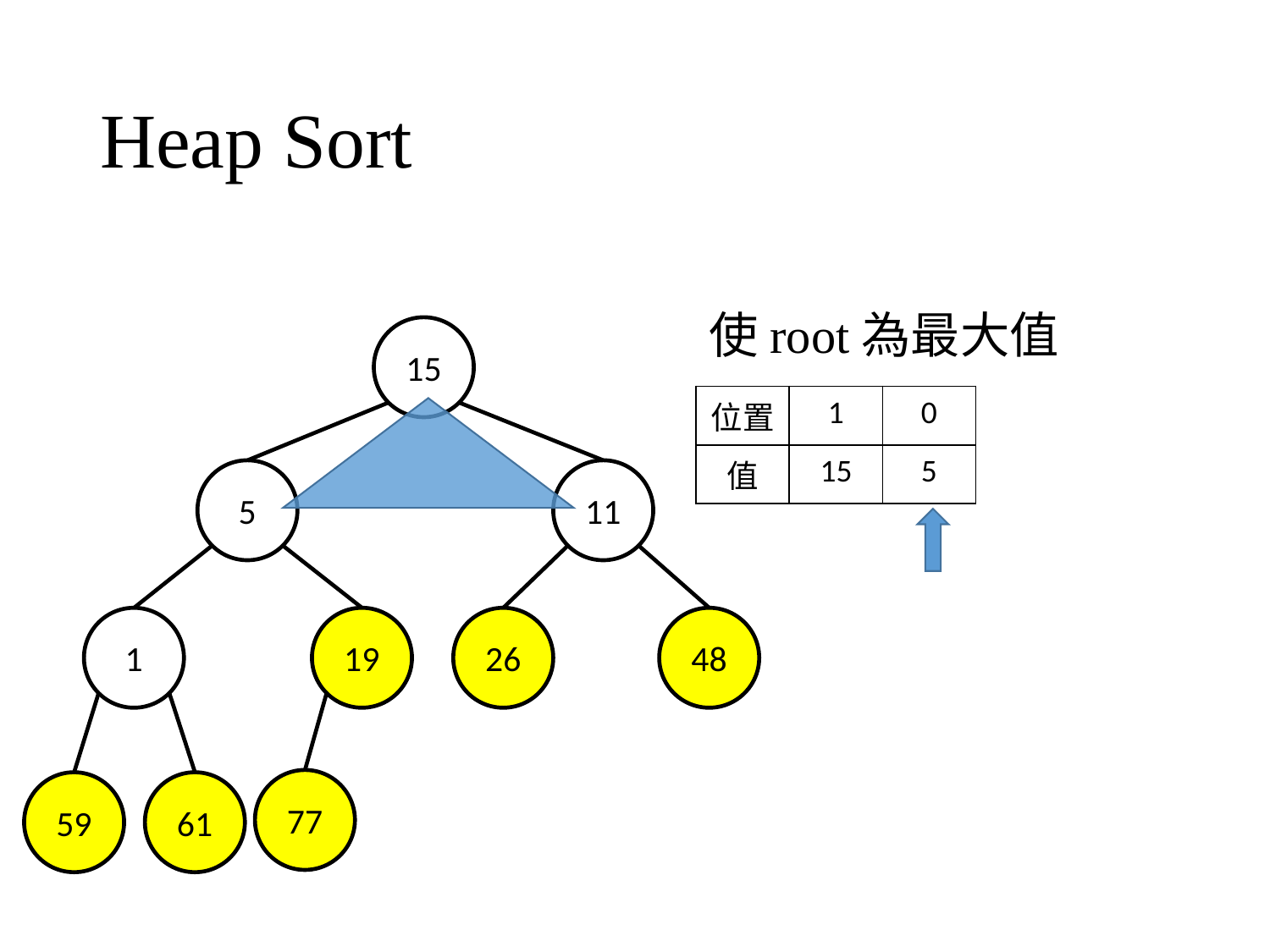

# Heap Sort
使root為最大值
15
5
11
1
19
26
48
77
59
61
| 位置 | 1 | 0 |
| --- | --- | --- |
| 值 | 15 | 5 |